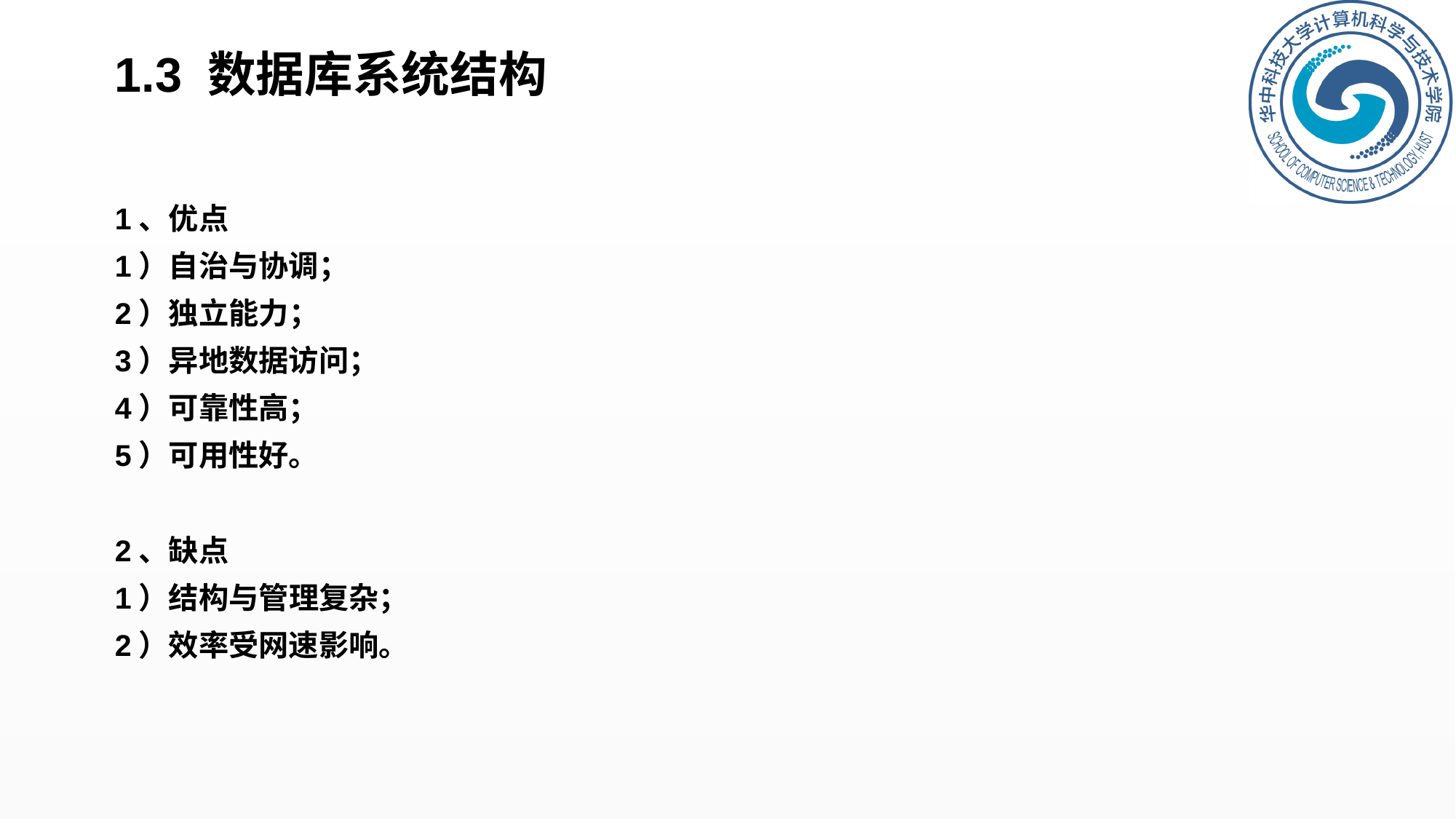

# 1.3 数据库系统结构
1、优点
1）自治与协调；
2）独立能力；
3）异地数据访问；
4）可靠性高；
5）可用性好。

2、缺点
1）结构与管理复杂；
2）效率受网速影响。